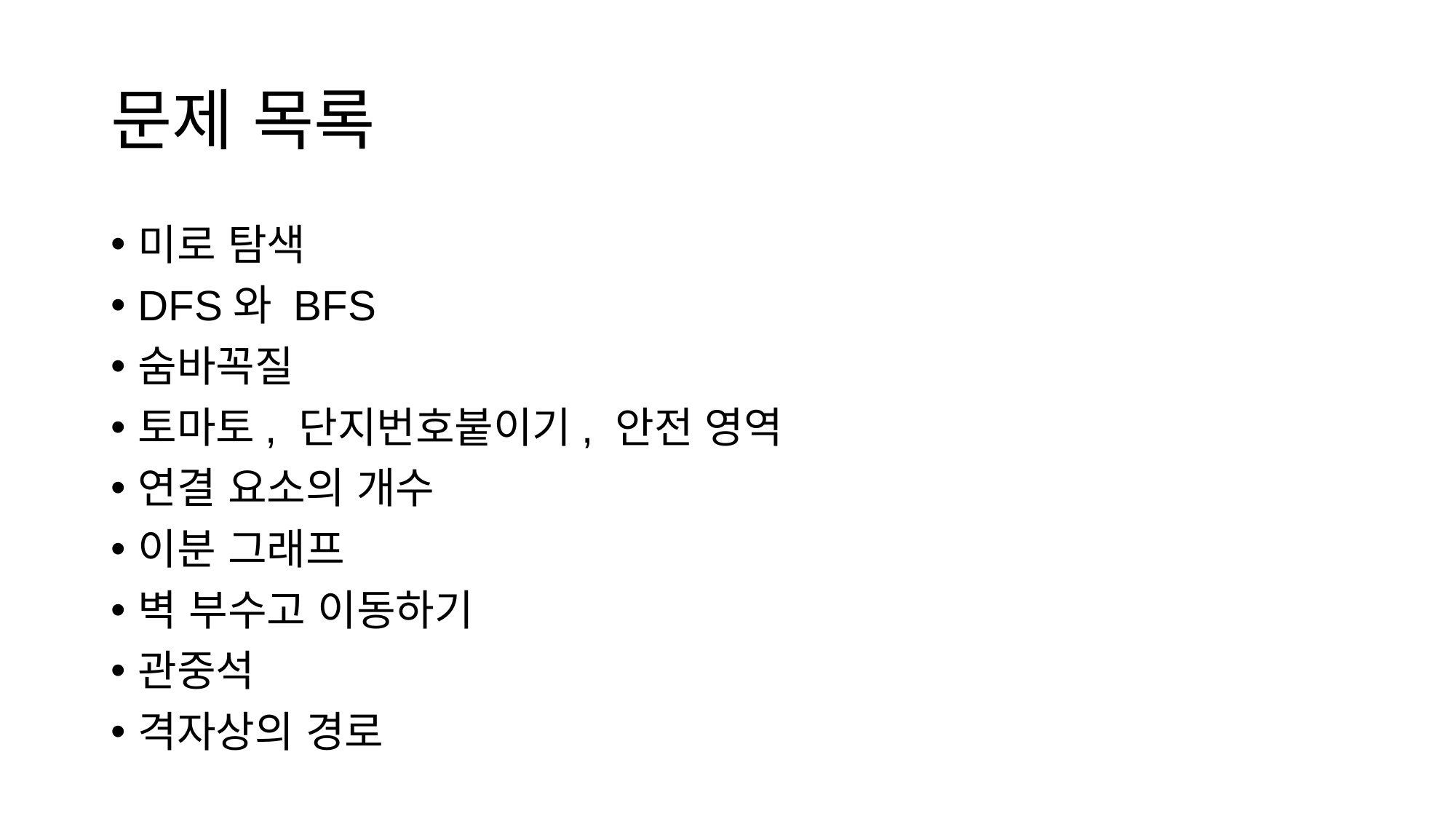

# 문제 목록
미로 탐색
DFS와 BFS
숨바꼭질
토마토, 단지번호붙이기, 안전 영역
연결 요소의 개수
이분 그래프
벽 부수고 이동하기
관중석
격자상의 경로